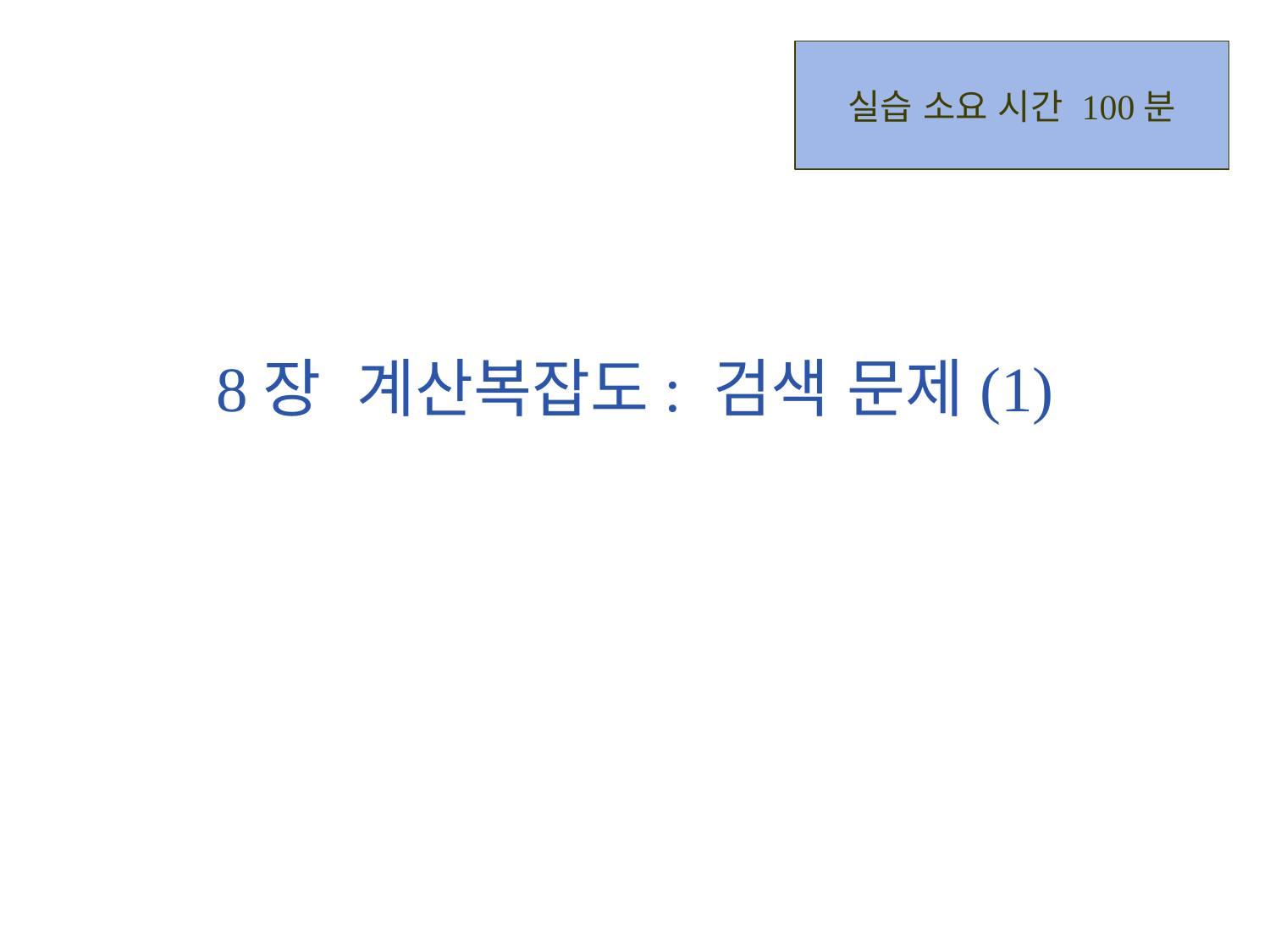

실습 소요 시간 100분
# 8장  계산복잡도: 검색 문제(1)